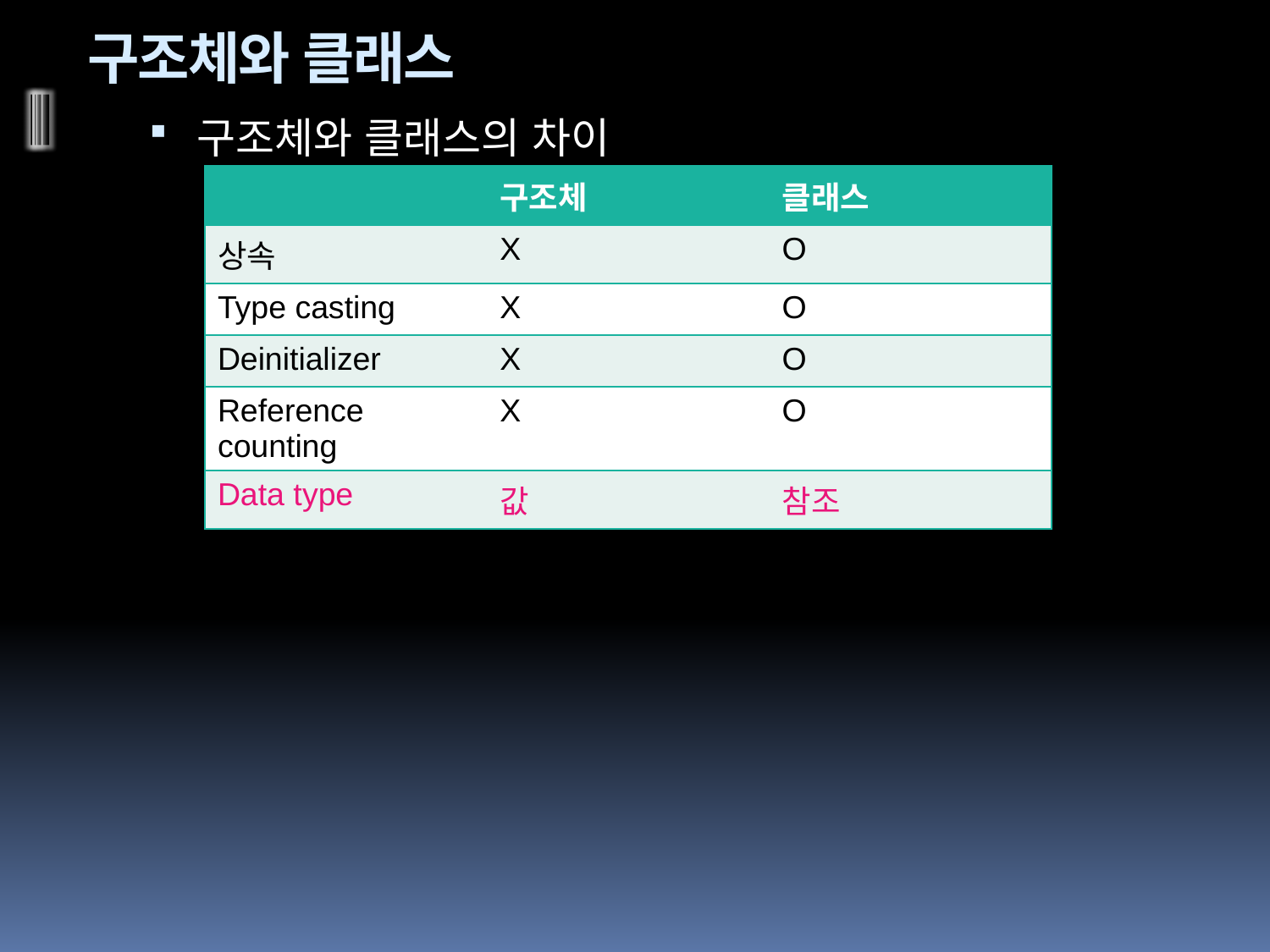

# 구조체와 클래스
구조체와 클래스의 차이

|  | 구조체 | 클래스 |
| --- | --- | --- |
| 상속 | X | O |
| Type casting | X | O |
| Deinitializer | X | O |
| Reference counting | X | O |
| Data type | 값 | 참조 |